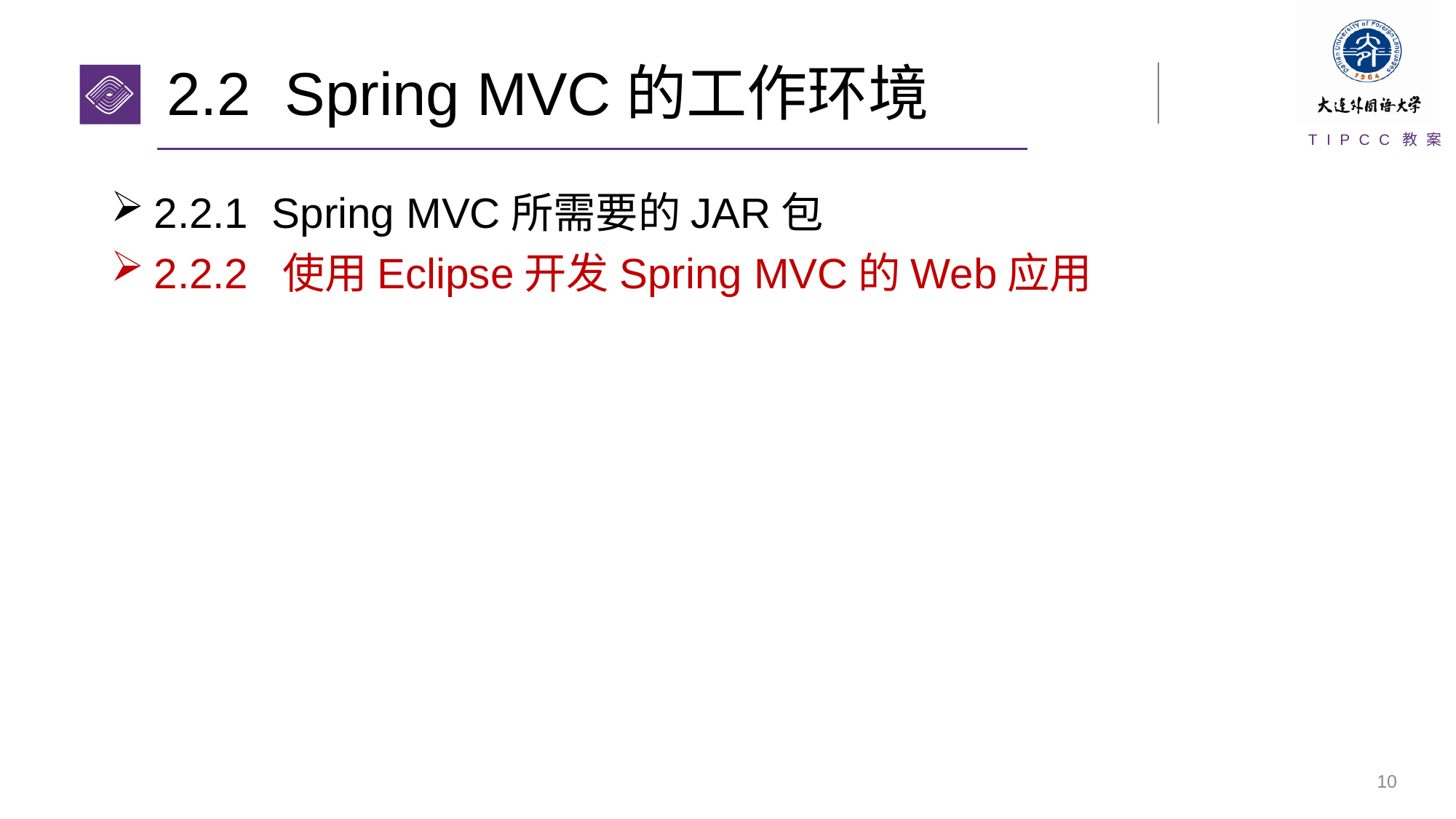

# 2.2  Spring MVC的工作环境
2.2.1  Spring MVC所需要的JAR包
2.2.2  使用Eclipse开发Spring MVC的Web应用
10